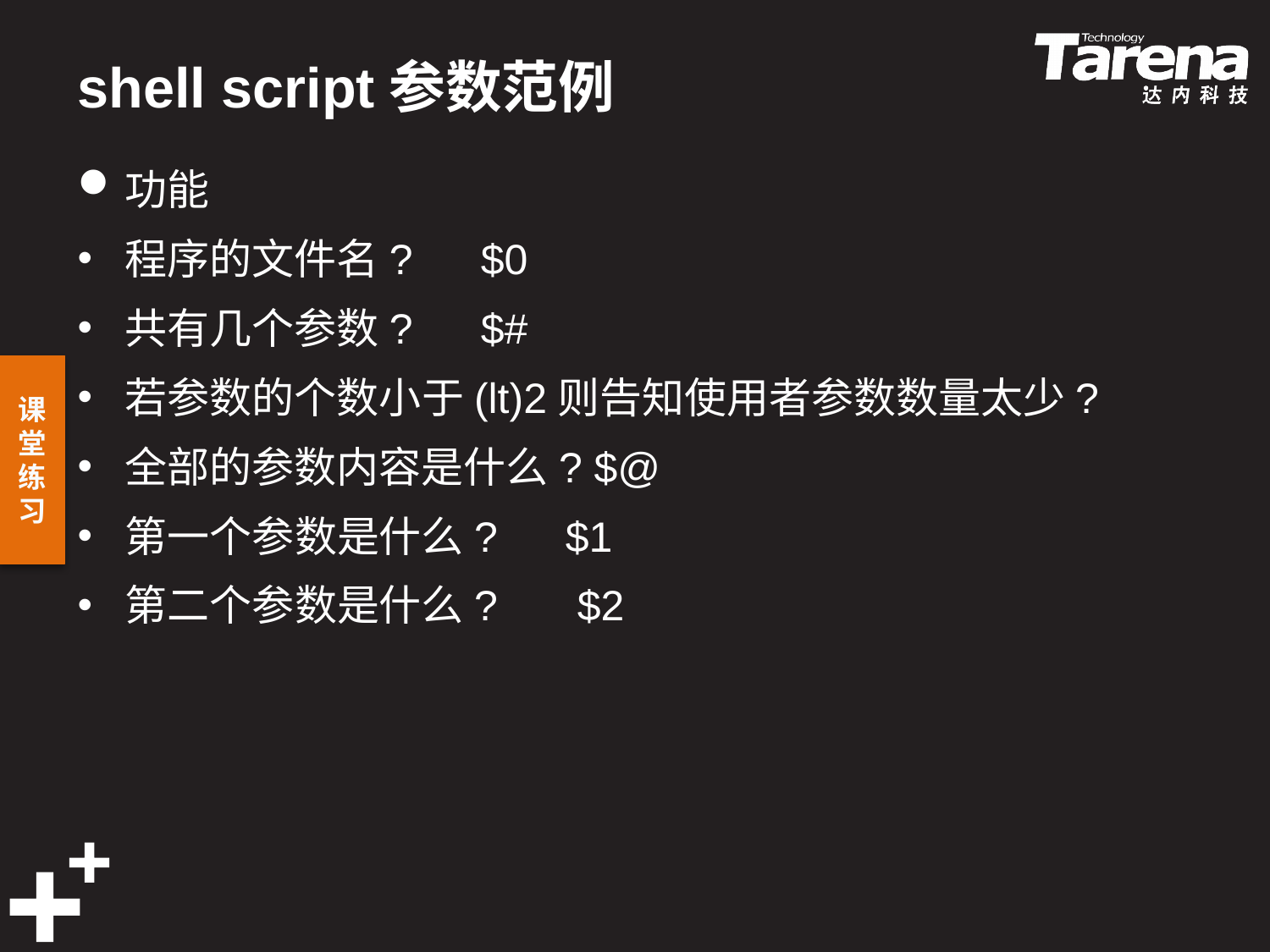

# shell script参数范例
功能
程序的文件名?    $0
共有几个参数?    $#
若参数的个数小于(lt)2则告知使用者参数数量太少? 
全部的参数内容是什么? $@   
第一个参数是什么?    $1
第二个参数是什么?     $2